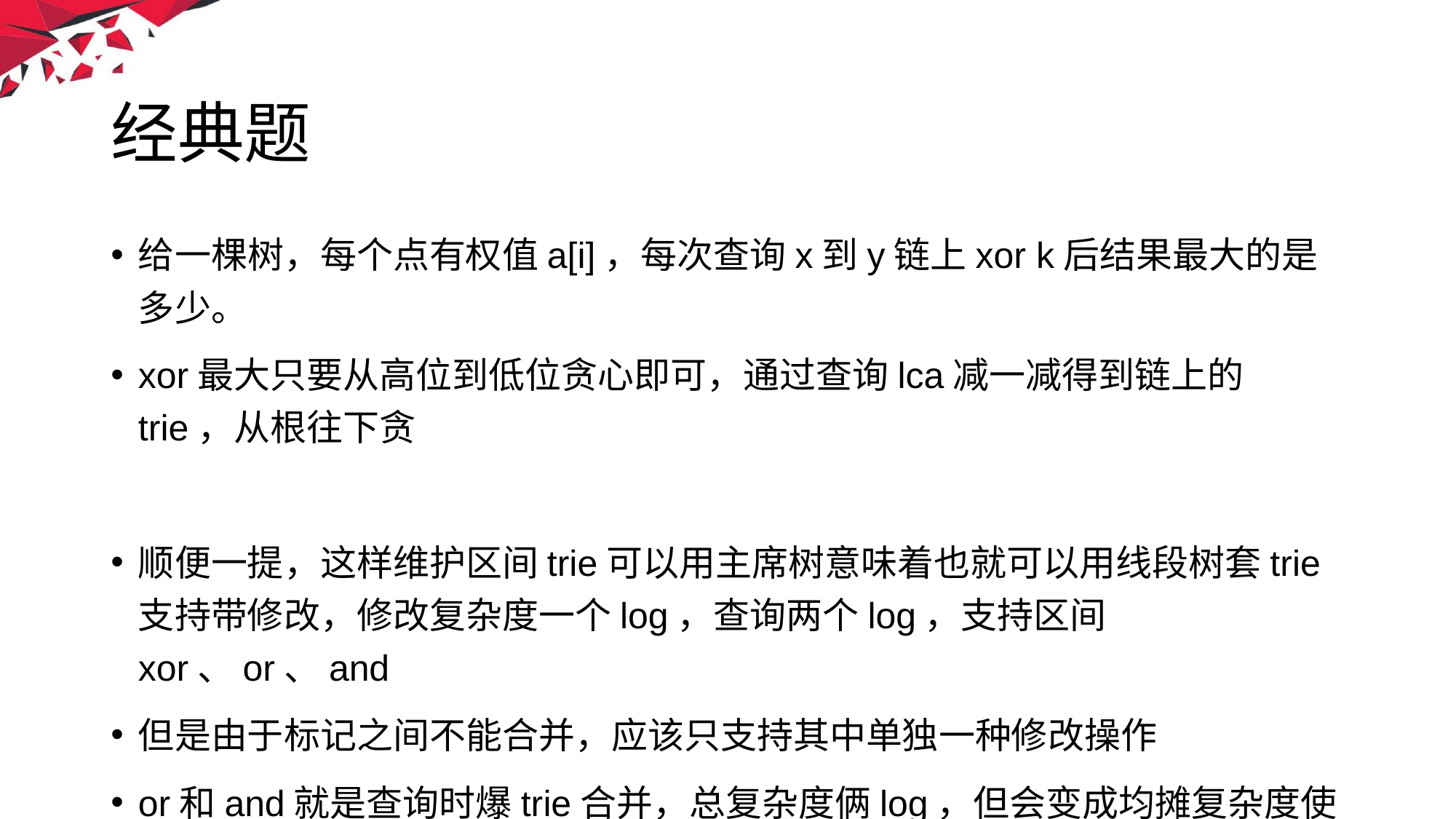

# 经典题
给一棵树，每个点有权值a[i]，每次查询x到y链上xor k后结果最大的是多少。
xor最大只要从高位到低位贪心即可，通过查询lca减一减得到链上的trie，从根往下贪

顺便一提，这样维护区间trie可以用主席树意味着也就可以用线段树套trie支持带修改，修改复杂度一个log，查询两个log，支持区间xor、or、and
但是由于标记之间不能合并，应该只支持其中单独一种修改操作
or和and就是查询时爆trie合并，总复杂度俩log，但会变成均摊复杂度使得这个线段树套trie不能可持久化